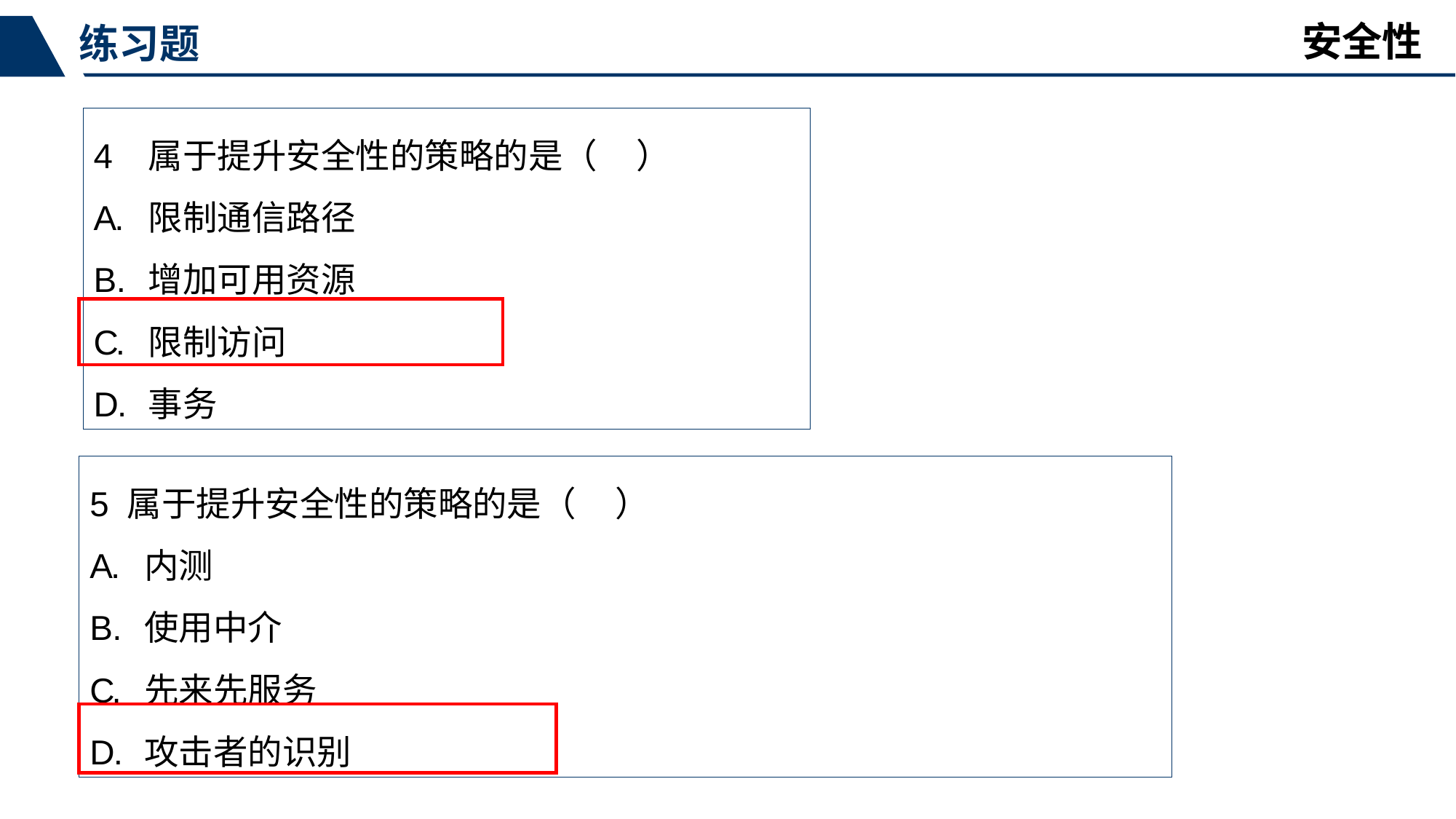

安全性

练习题

属于提升安全性的策略的是（     ）
限制通信路径
增加可用资源
限制访问
事务

5 属于提升安全性的策略的是（     ）
内测
使用中介
先来先服务
攻击者的识别